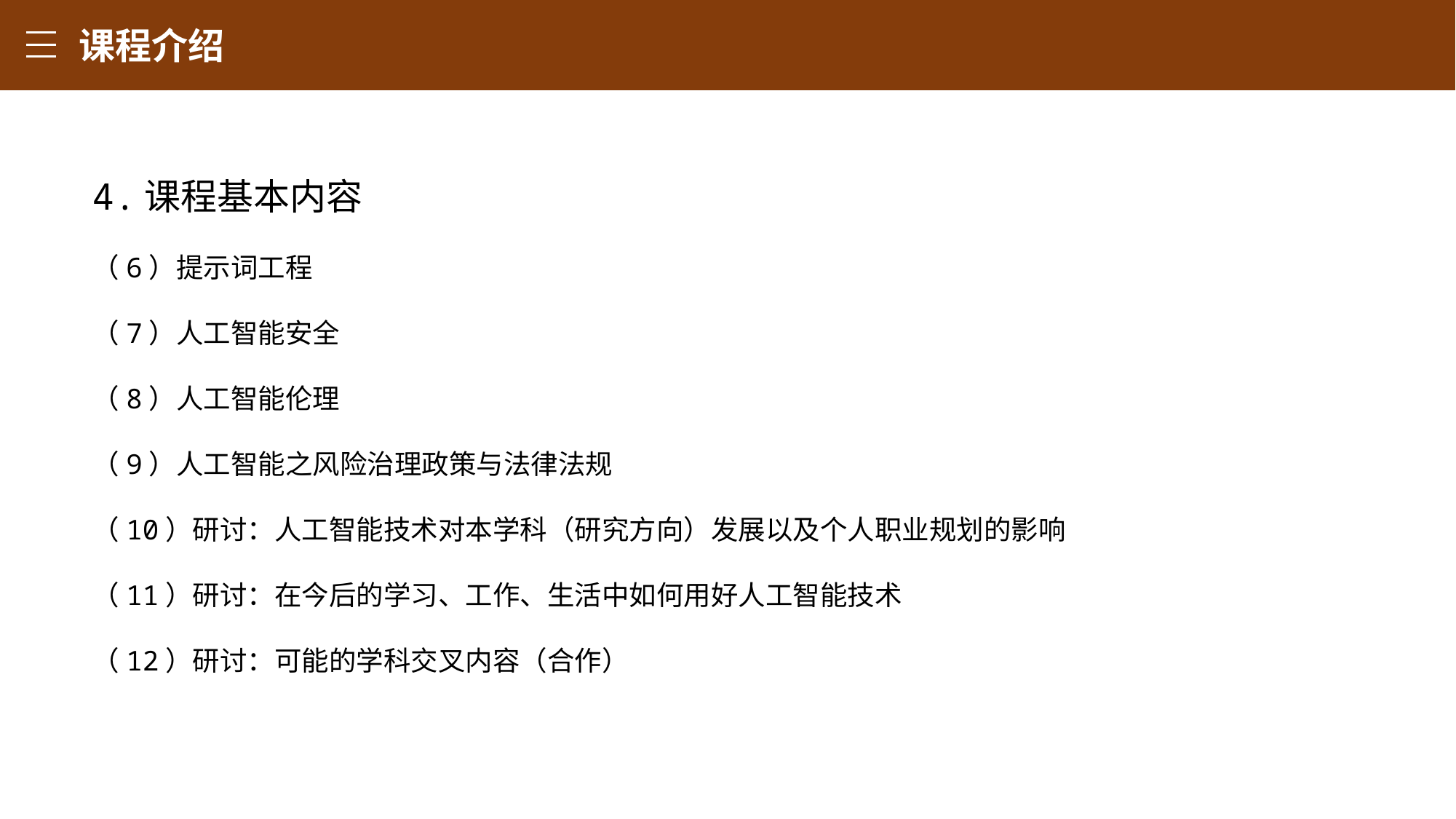

课程介绍
4.课程基本内容
（6）提示词工程
（7）人工智能安全
（8）人工智能伦理
（9）人工智能之风险治理政策与法律法规
（10）研讨：人工智能技术对本学科（研究方向）发展以及个人职业规划的影响
（11）研讨：在今后的学习、工作、生活中如何用好人工智能技术
（12）研讨：可能的学科交叉内容（合作）